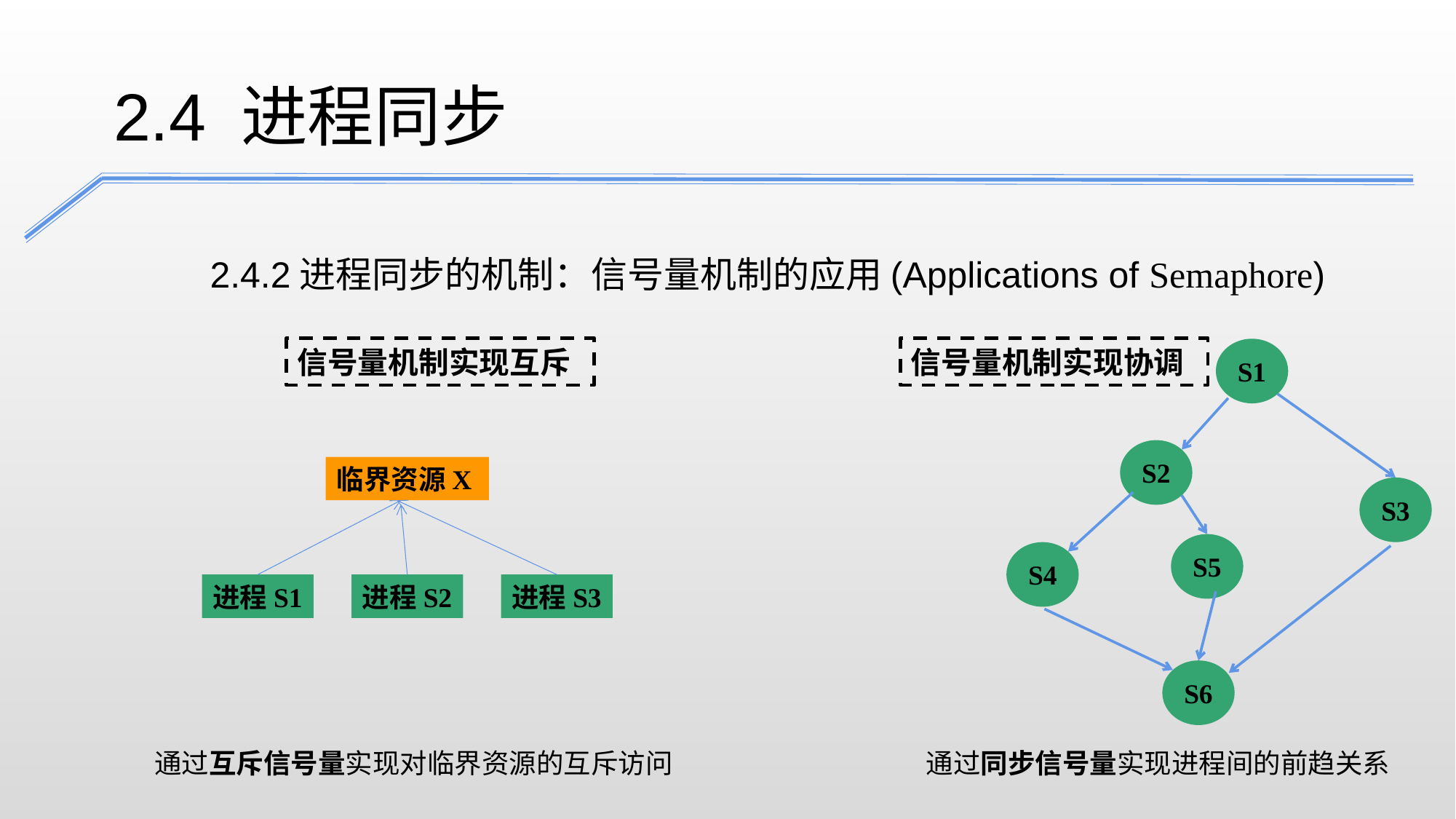

2.4 进程同步
2.4.2进程同步的机制：信号量机制的应用(Applications of Semaphore)
信号量机制实现互斥
信号量机制实现协调
S1
S2
临界资源X
S3
S5
S4
进程S1
进程S2
进程S3
S6
通过互斥信号量实现对临界资源的互斥访问
通过同步信号量实现进程间的前趋关系